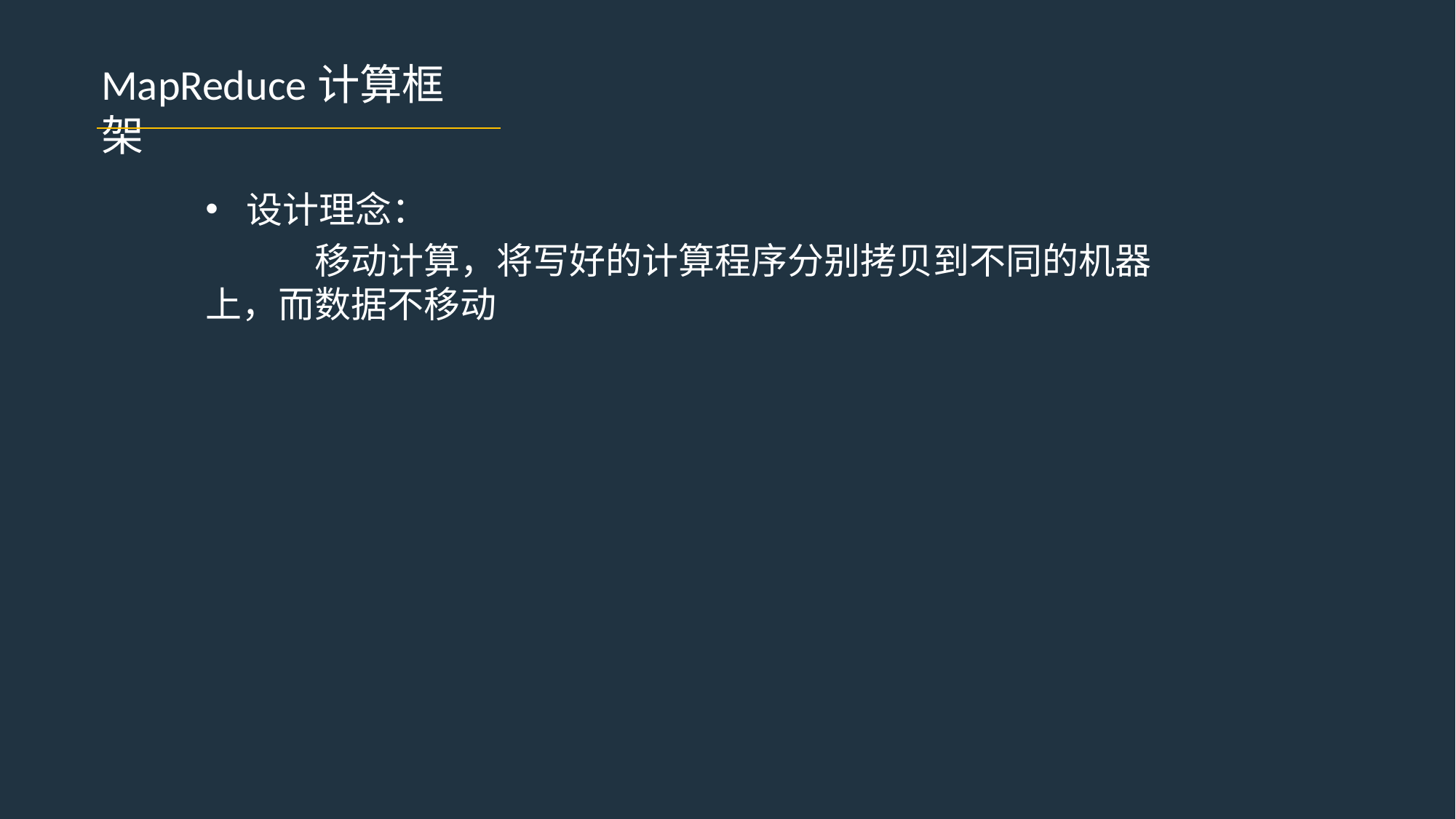

MapReduce计算框架
设计理念：
	移动计算，将写好的计算程序分别拷贝到不同的机器上，而数据不移动